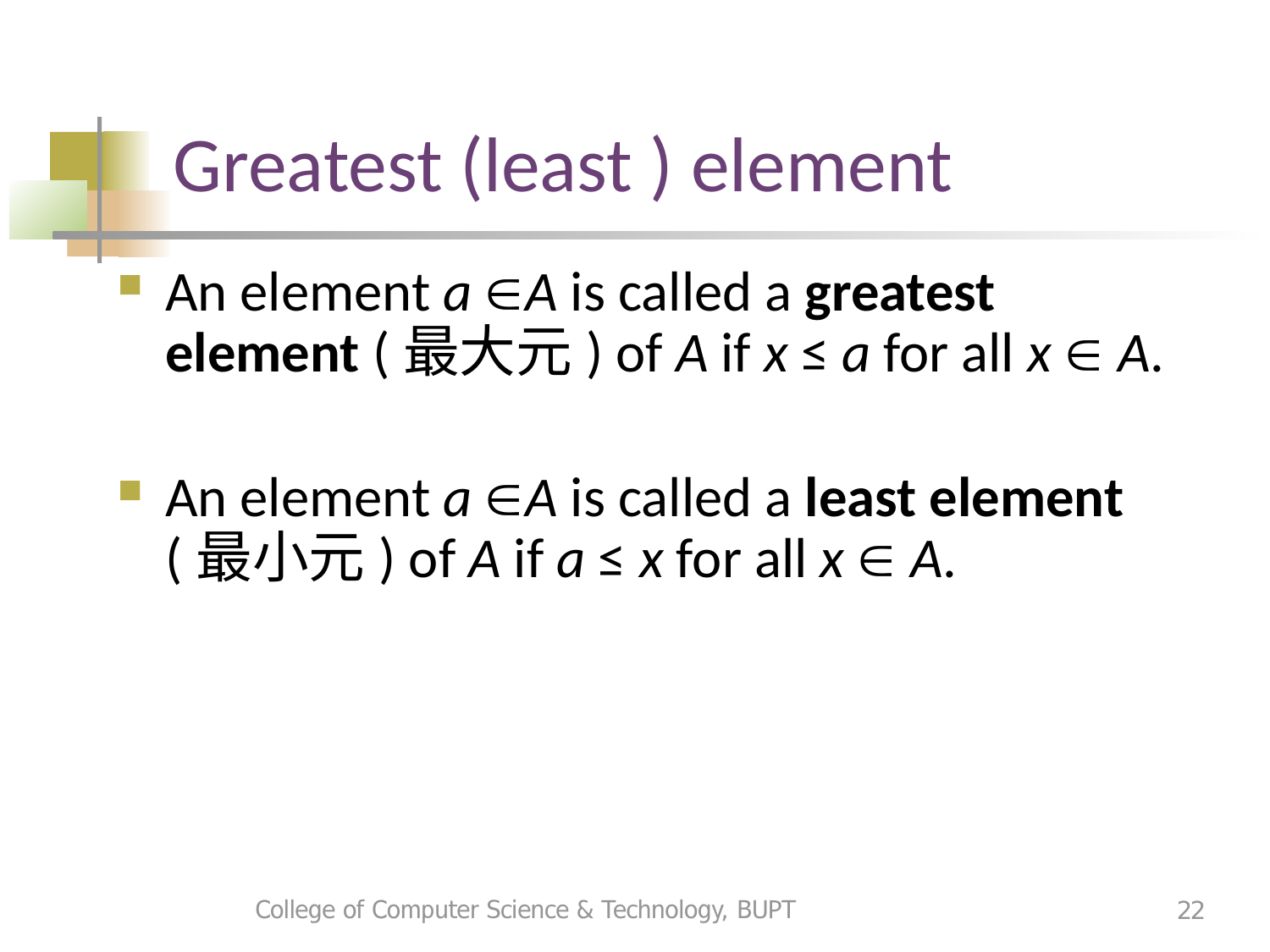

# Greatest (least ) element
An element a ∈A is called a greatest element (最大元) of A if x ≤ a for all x ∈ A.

An element a ∈A is called a least element (最小元) of A if a ≤ x for all x ∈ A.
College of Computer Science & Technology, BUPT
22